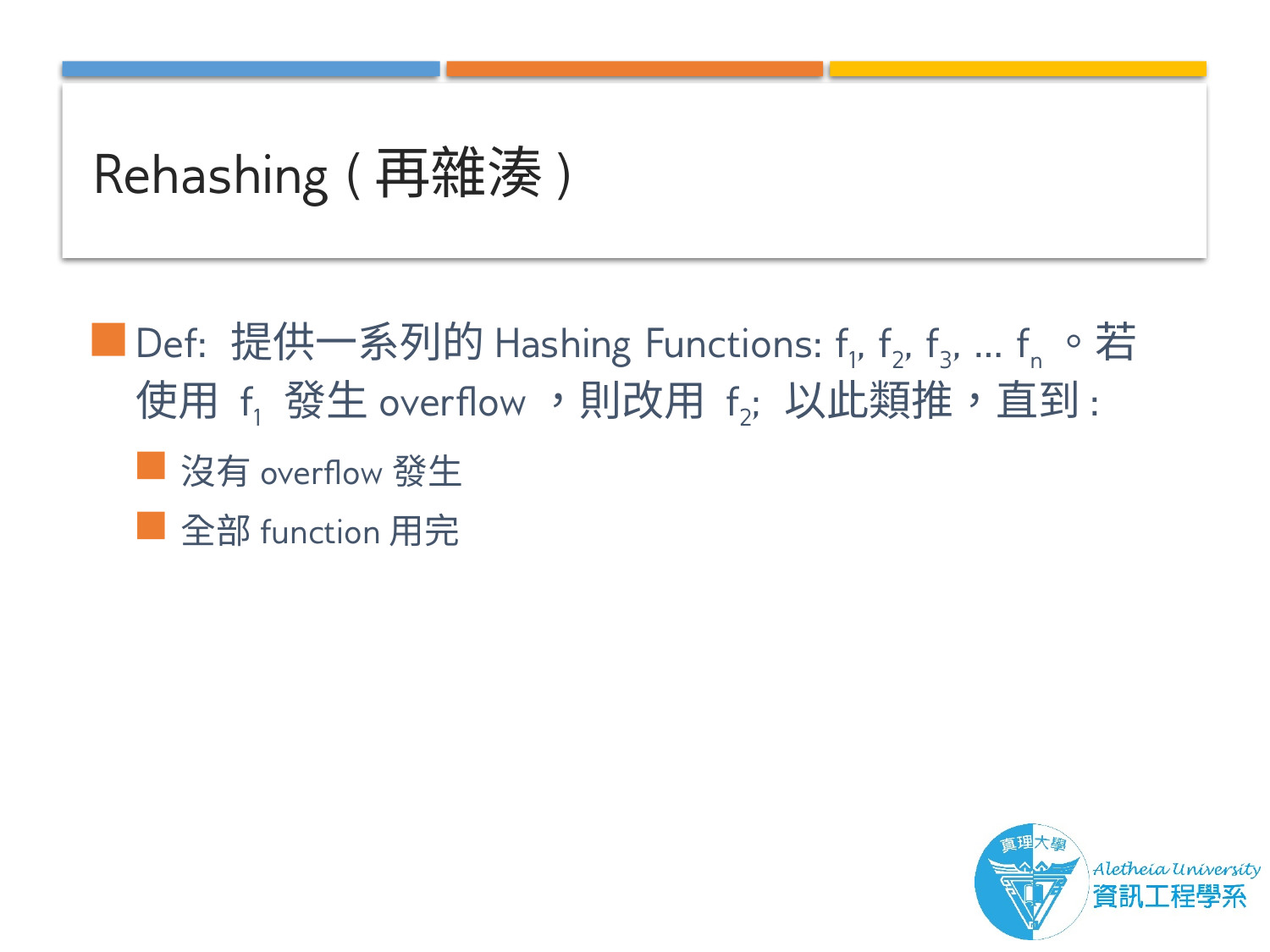

# Rehashing (再雜湊)
Def: 提供一系列的Hashing Functions: f1, f2, f3, … fn。若使用 f1 發生overflow，則改用 f2; 以此類推，直到:
沒有overflow發生
全部function用完